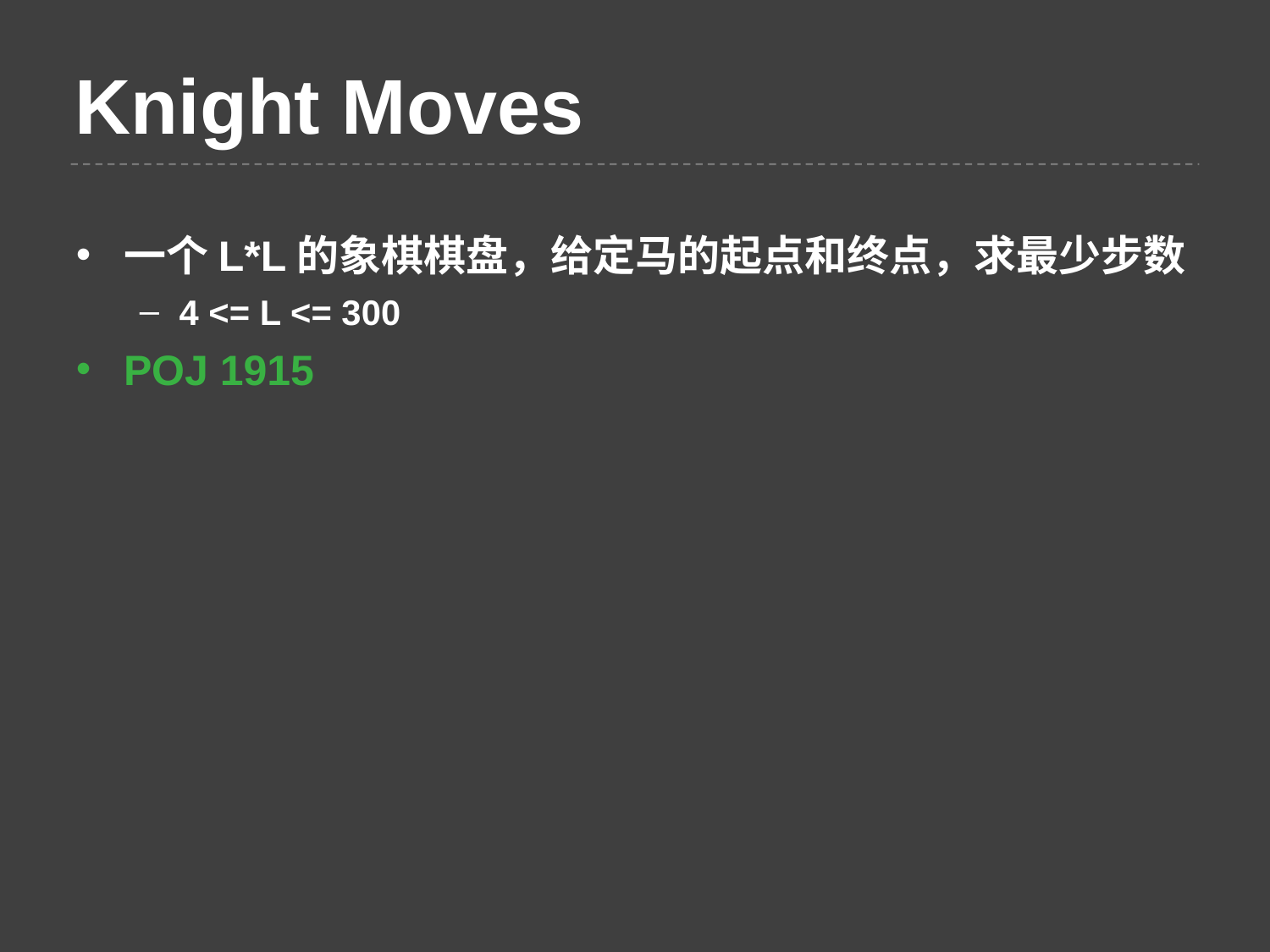

Knight Moves

一个L*L的象棋棋盘，给定马的起点和终点，求最少步数
4 <= L <= 300
POJ 1915